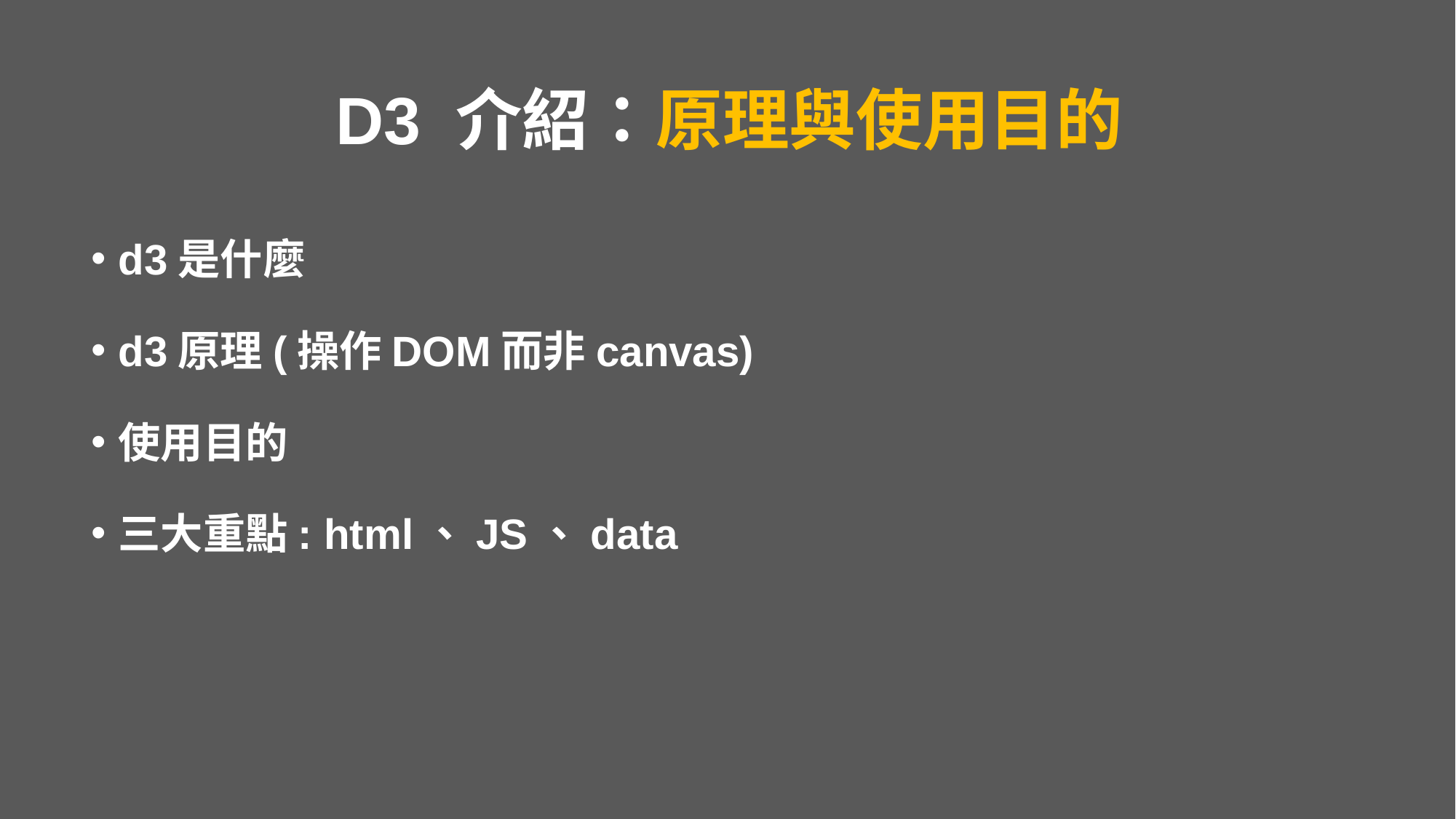

# D3 介紹：原理與使用目的
d3是什麼
d3原理(操作DOM而非canvas)
使用目的
三大重點: html、JS、data